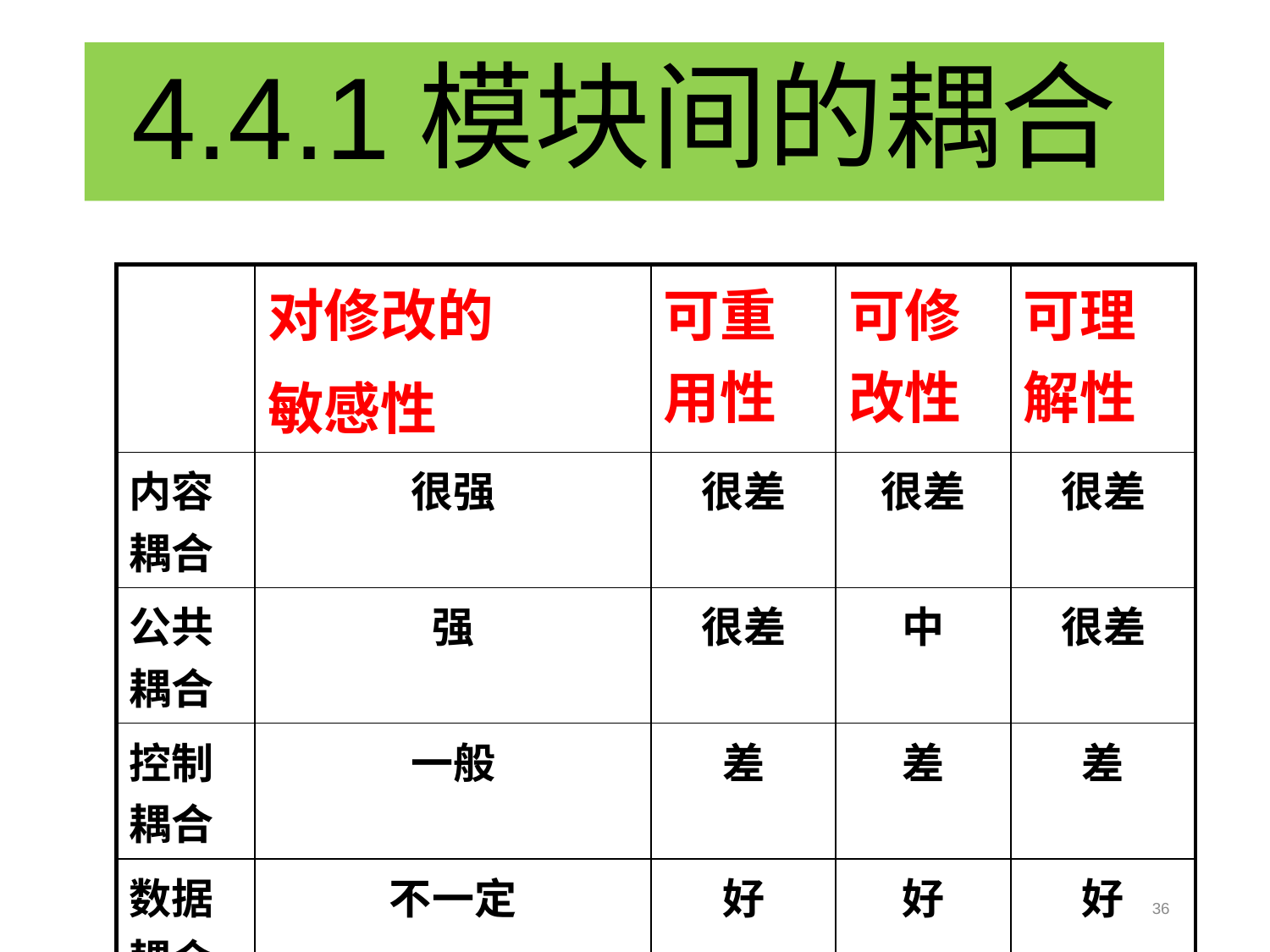

# 4.4.1模块间的耦合
|  | 对修改的 敏感性 | 可重用性 | 可修改性 | 可理解性 |
| --- | --- | --- | --- | --- |
| 内容耦合 | 很强 | 很差 | 很差 | 很差 |
| 公共耦合 | 强 | 很差 | 中 | 很差 |
| 控制耦合 | 一般 | 差 | 差 | 差 |
| 数据耦合 | 不一定 | 好 | 好 | 好 |
36